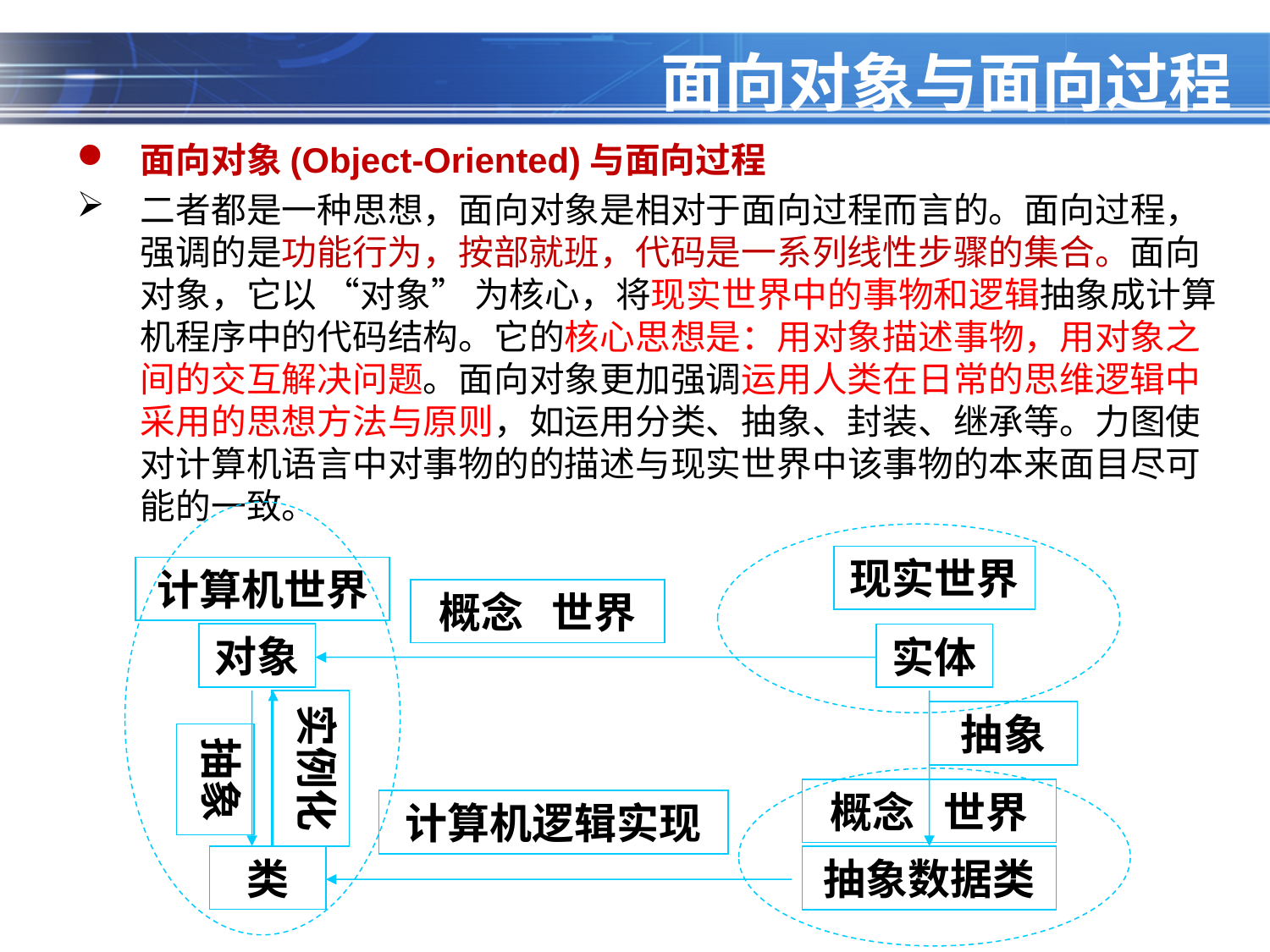

# 面向对象与面向过程
面向对象(Object-Oriented)与面向过程
二者都是一种思想，面向对象是相对于面向过程而言的。面向过程，强调的是功能行为，按部就班，代码是一系列线性步骤的集合。面向对象，它以 “对象” 为核心，将现实世界中的事物和逻辑抽象成计算机程序中的代码结构。它的核心思想是：用对象描述事物，用对象之间的交互解决问题。面向对象更加强调运用人类在日常的思维逻辑中采用的思想方法与原则，如运用分类、抽象、封装、继承等。力图使对计算机语言中对事物的的描述与现实世界中该事物的本来面目尽可能的一致。

现实世界
实体
计算机世界
对象
概念   世界

抽象
实例化

抽象

概念   世界
抽象数据类
计算机逻辑实现

类